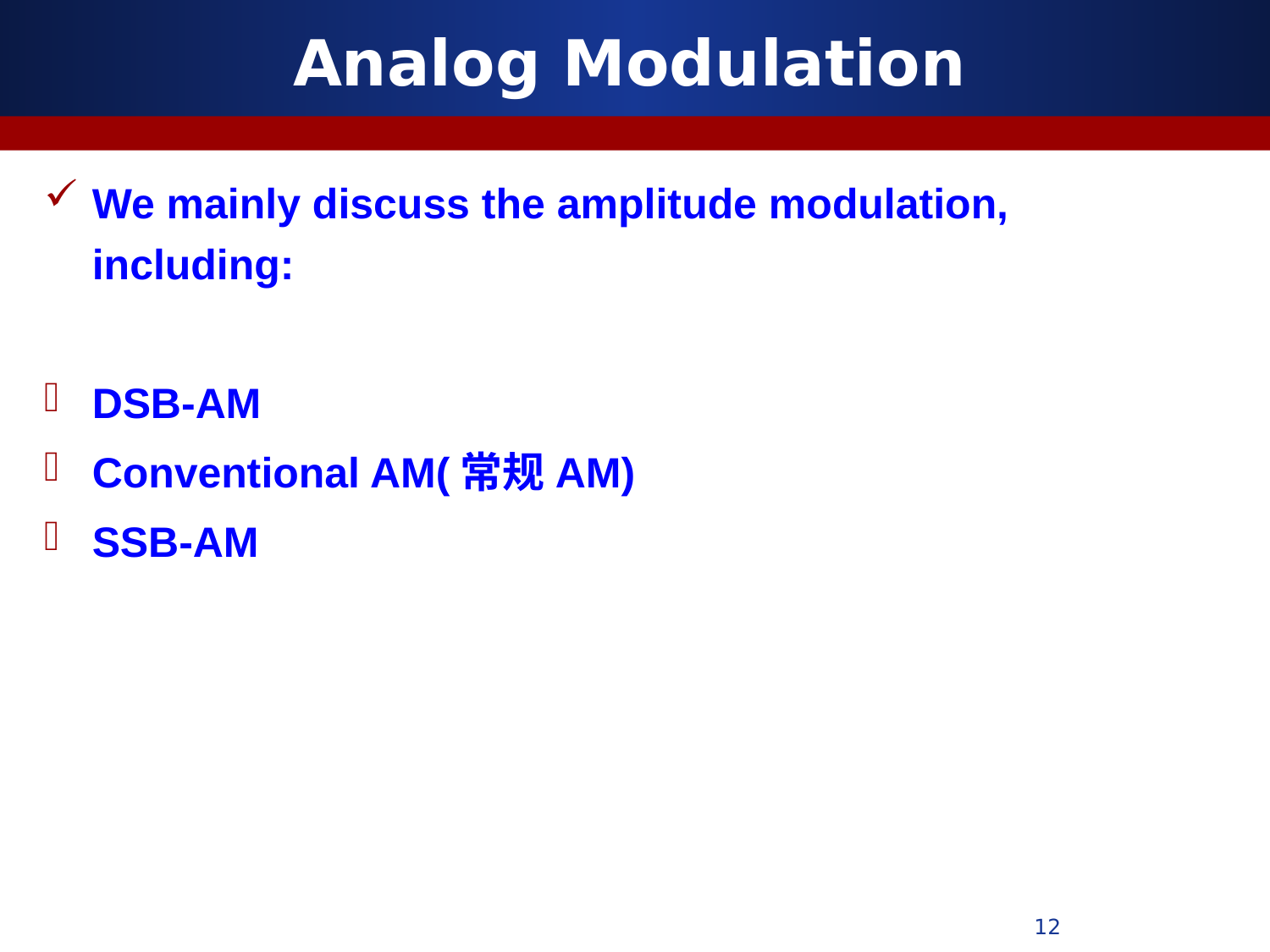

# Analog Modulation
We mainly discuss the amplitude modulation, including:

DSB-AM
Conventional AM(常规AM)
SSB-AM

12